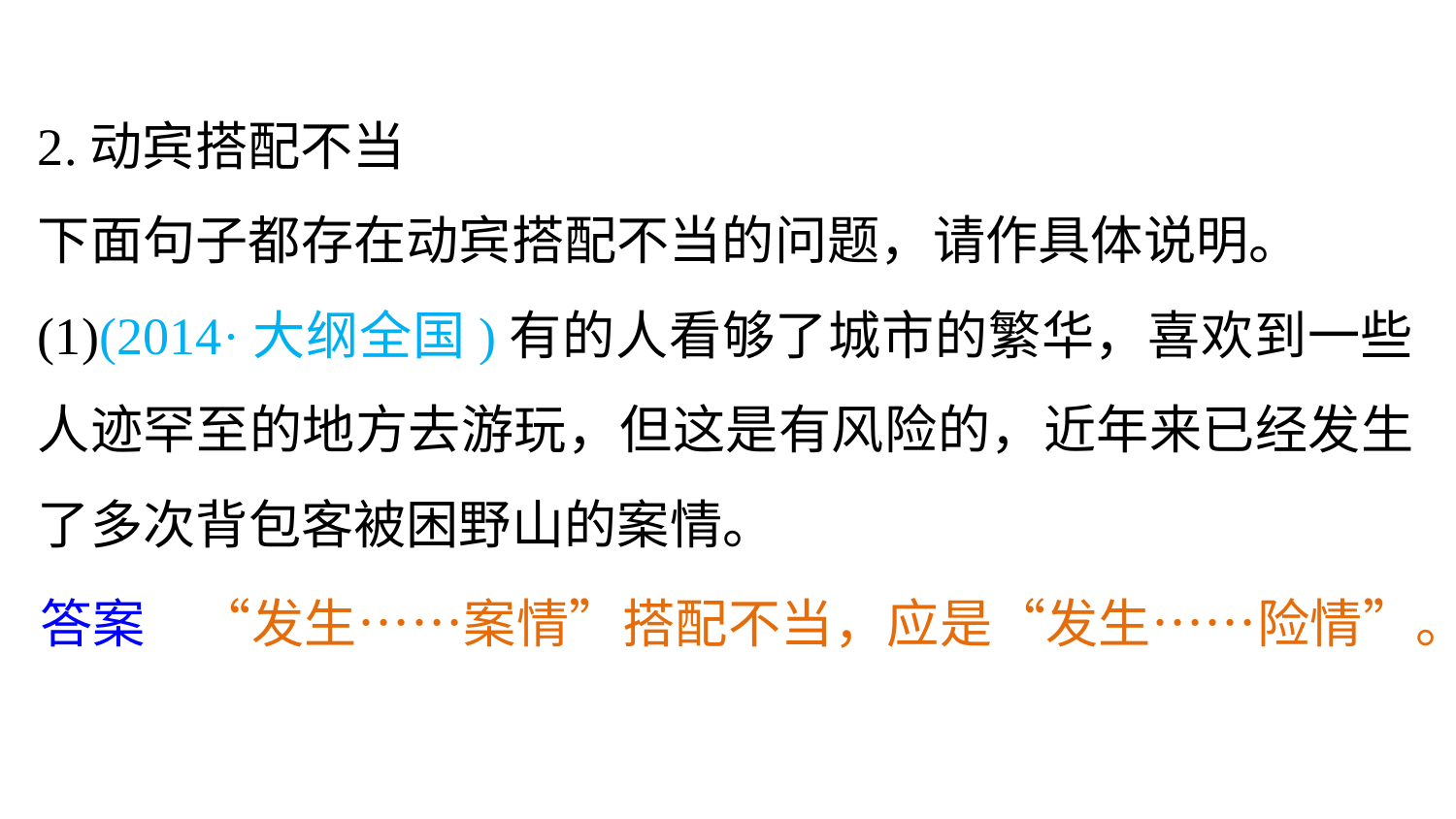

2.动宾搭配不当
下面句子都存在动宾搭配不当的问题，请作具体说明。
(1)(2014·大纲全国)有的人看够了城市的繁华，喜欢到一些人迹罕至的地方去游玩，但这是有风险的，近年来已经发生了多次背包客被困野山的案情。
答案　“发生……案情”搭配不当，应是“发生……险情”。